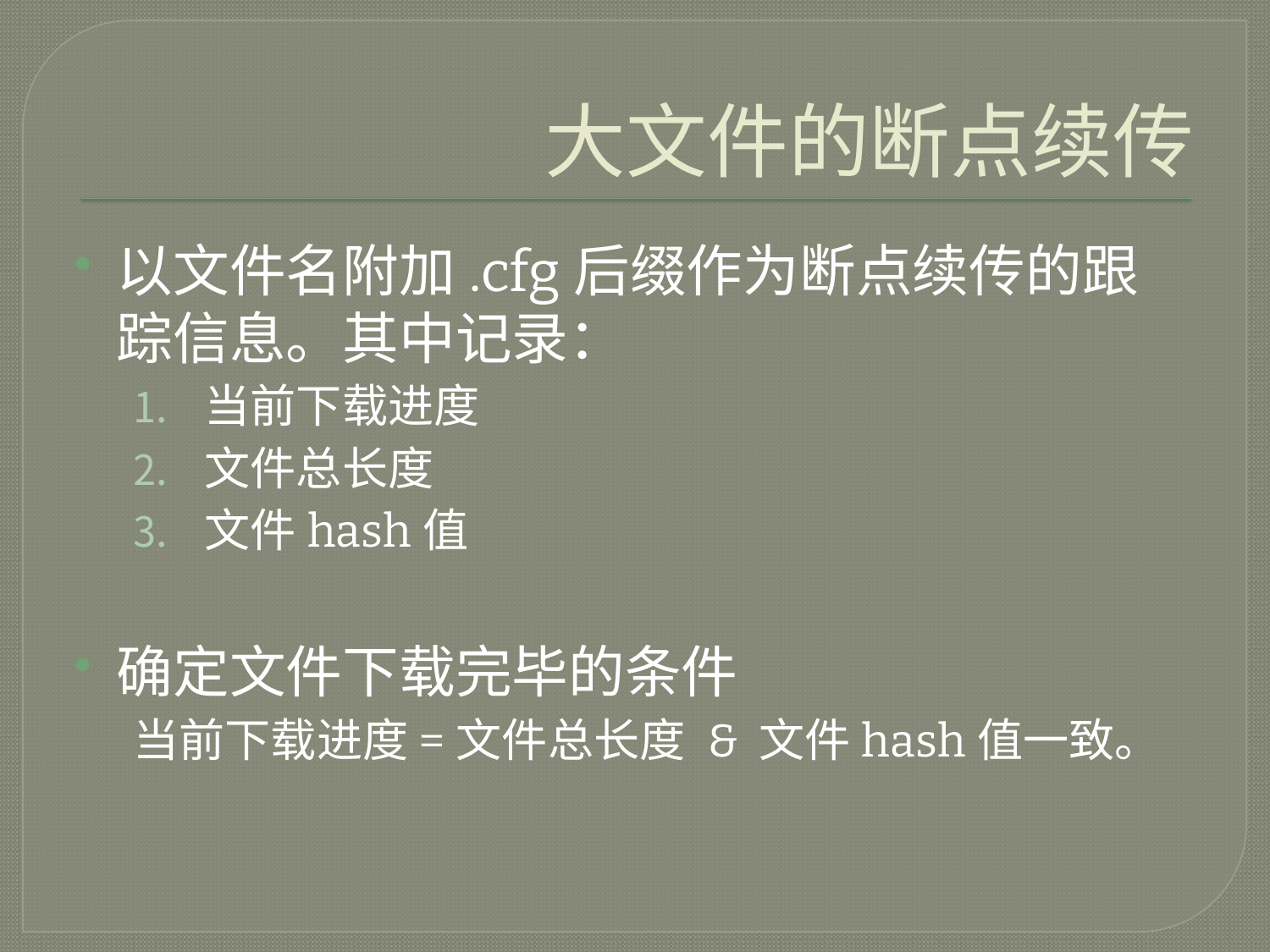

# 大文件的断点续传
以文件名附加.cfg后缀作为断点续传的跟踪信息。其中记录：
当前下载进度
文件总长度
文件hash值

确定文件下载完毕的条件
当前下载进度=文件总长度 & 文件hash值一致。